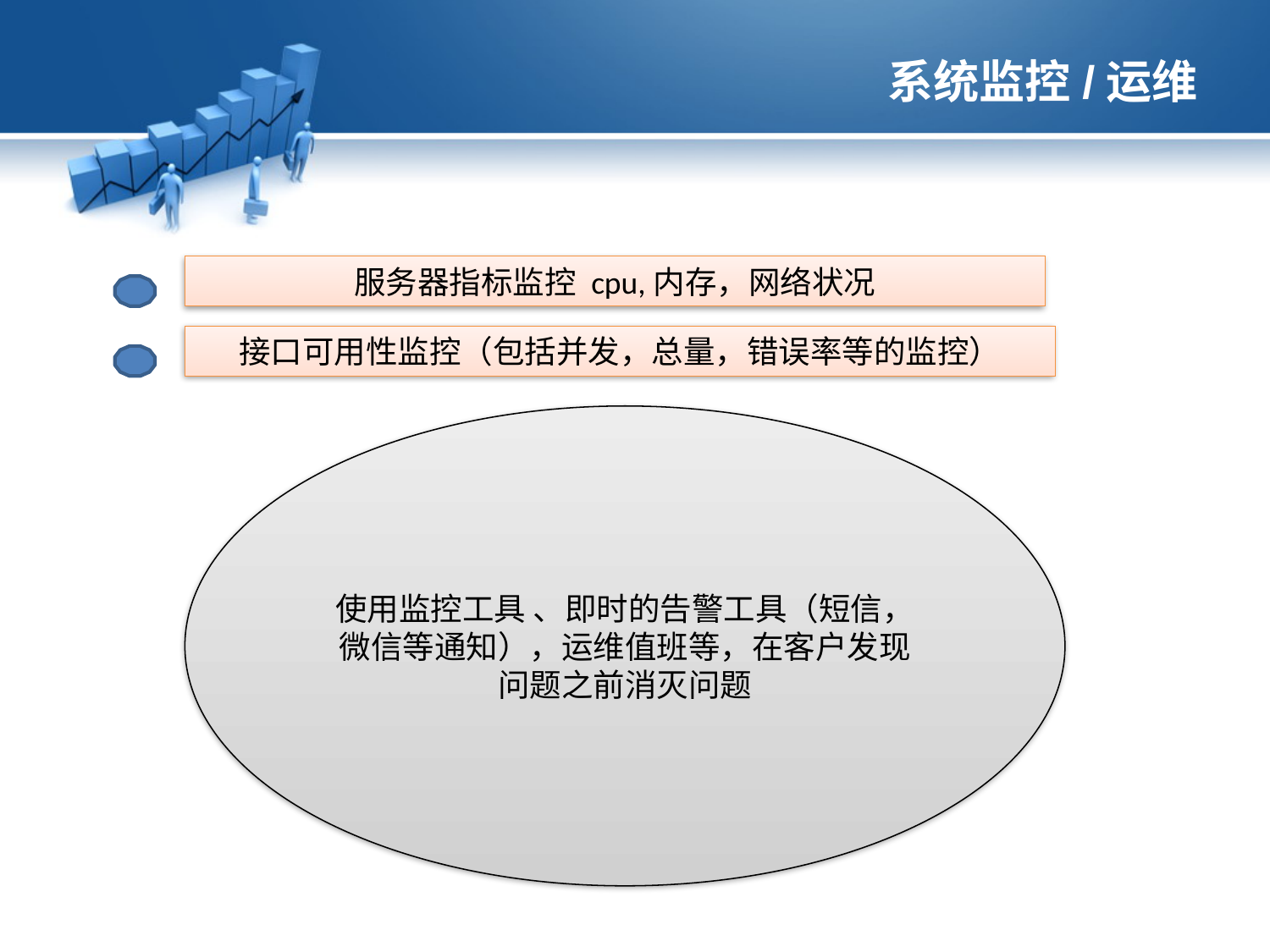

系统监控/运维
服务器指标监控 cpu,内存，网络状况

接口可用性监控（包括并发，总量，错误率等的监控）

使用监控工具 、即时的告警工具（短信，微信等通知），运维值班等，在客户发现问题之前消灭问题